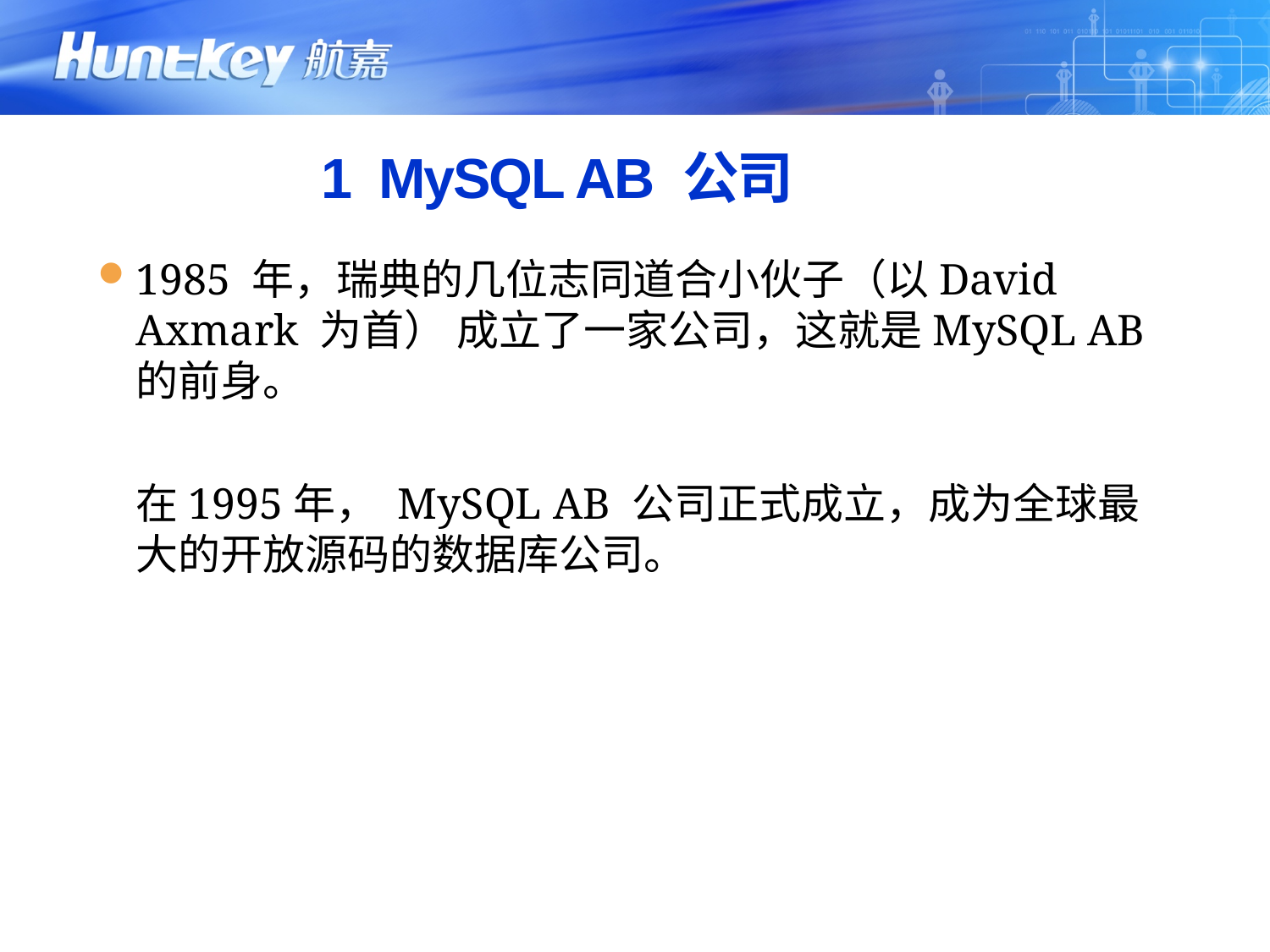

# 1  MySQL AB 公司
1985 年，瑞典的几位志同道合小伙子（以David Axmark 为首） 成立了一家公司，这就是MySQL AB 的前身。

	在1995年， MySQL AB 公司正式成立，成为全球最大的开放源码的数据库公司。